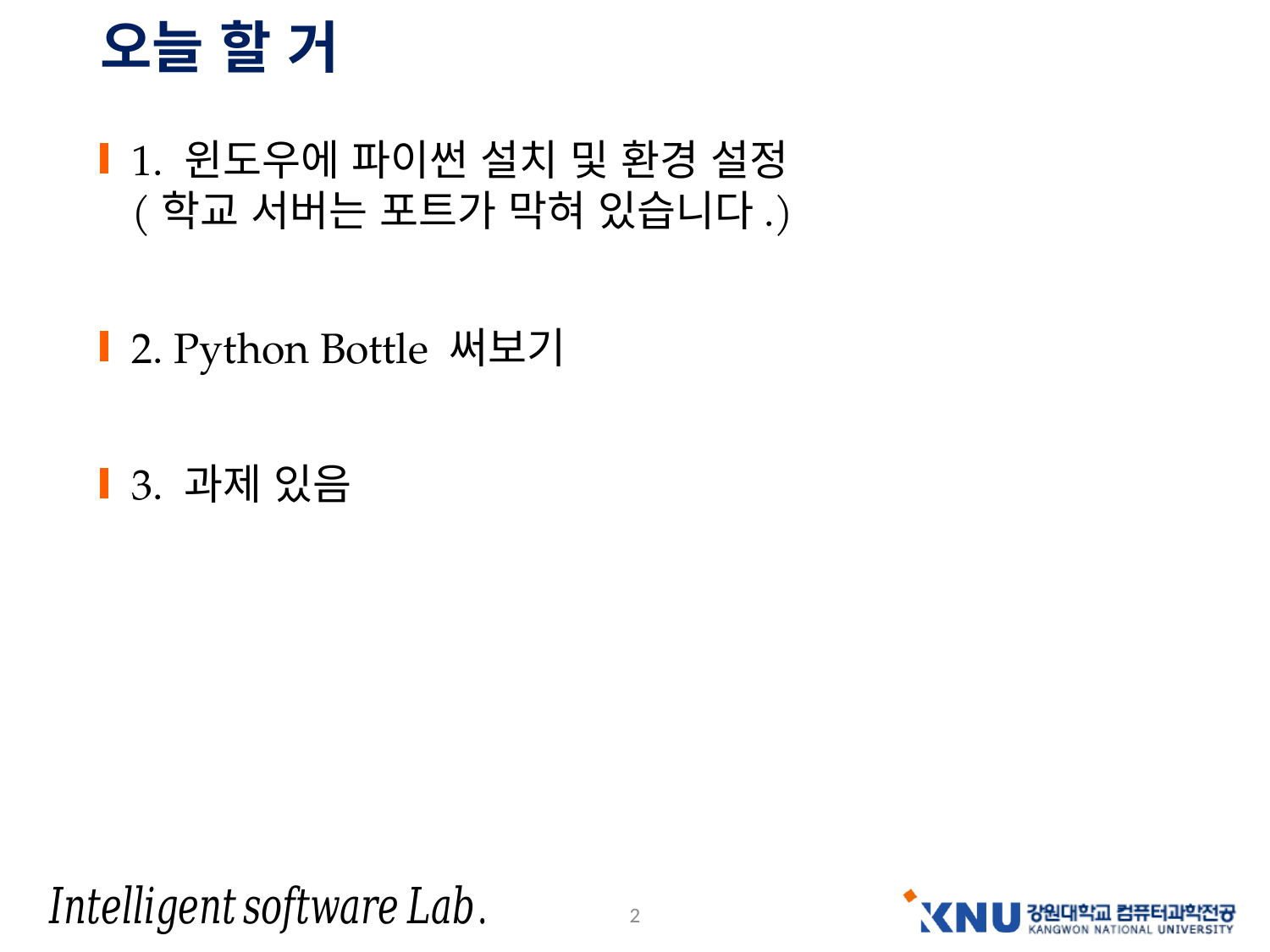

# 오늘 할 거
1. 윈도우에 파이썬 설치 및 환경 설정
(학교 서버는 포트가 막혀 있습니다.)

2. Python Bottle 써보기

3. 과제 있음